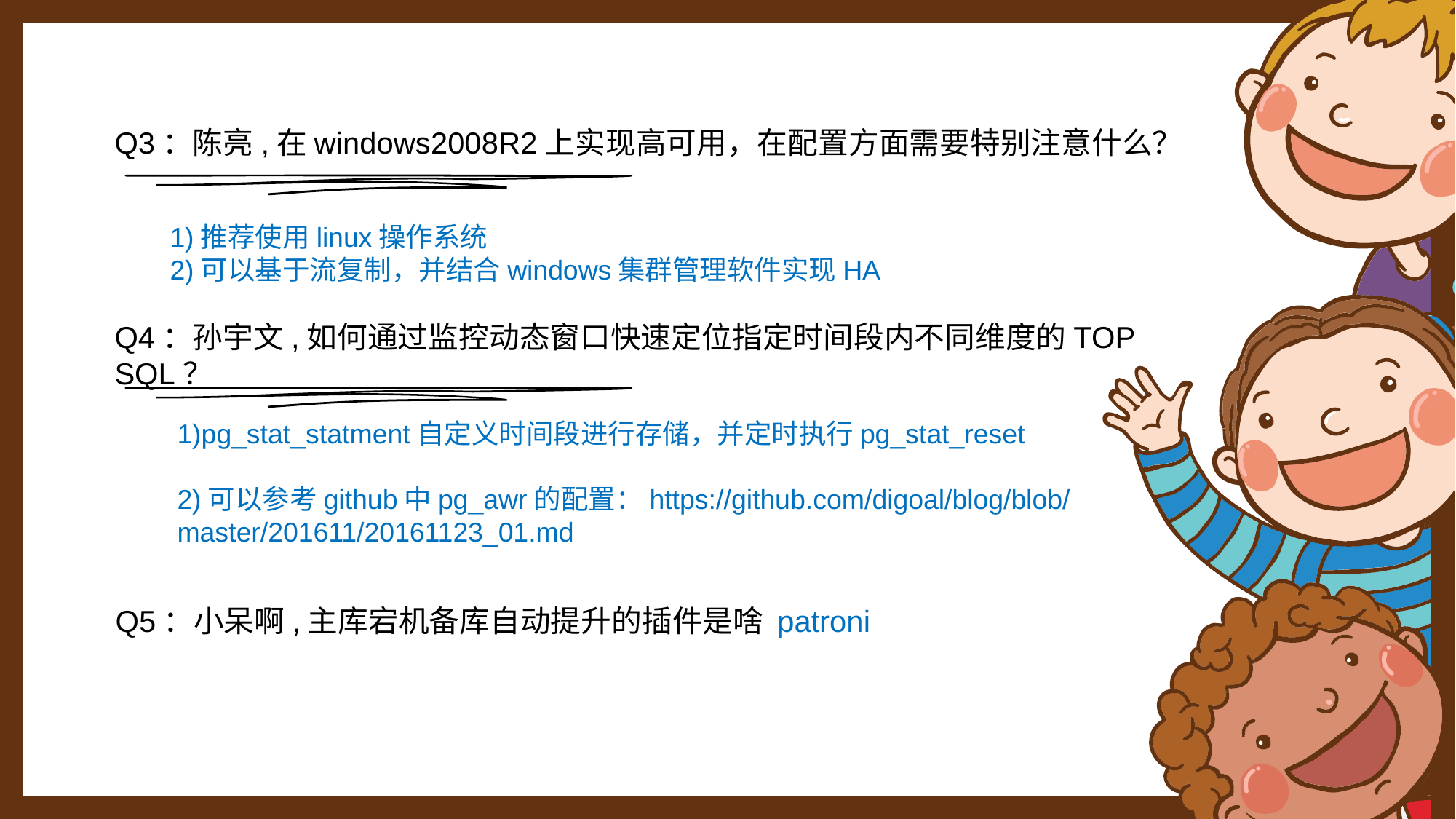

Q3：陈亮,在windows2008R2上实现高可用，在配置方面需要特别注意什么？

1)推荐使用linux操作系统
2)可以基于流复制，并结合windows集群管理软件实现HA
Q4：孙宇文,如何通过监控动态窗口快速定位指定时间段内不同维度的TOP SQL？

1)pg_stat_statment自定义时间段进行存储，并定时执行pg_stat_reset

2)可以参考github中pg_awr的配置：https://github.com/digoal/blog/blob/master/201611/20161123_01.md
Q5：小呆啊,主库宕机备库自动提升的插件是啥 patroni